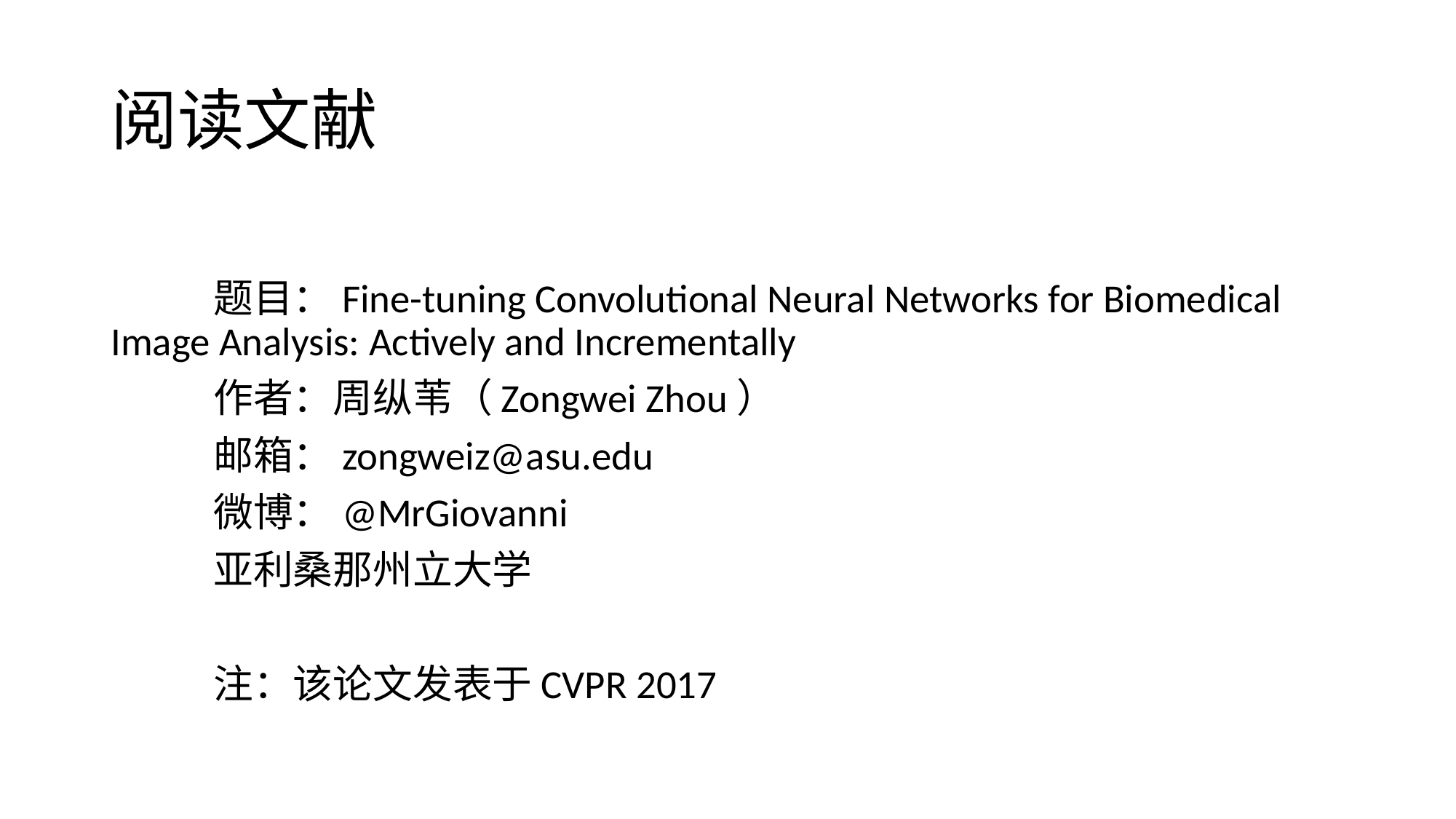

# 阅读文献

	题目：Fine-tuning Convolutional Neural Networks for Biomedical Image Analysis: Actively and Incrementally
	作者：周纵苇（Zongwei Zhou）
	邮箱：zongweiz@asu.edu
	微博：@MrGiovanni
	亚利桑那州立大学

	注：该论文发表于CVPR 2017